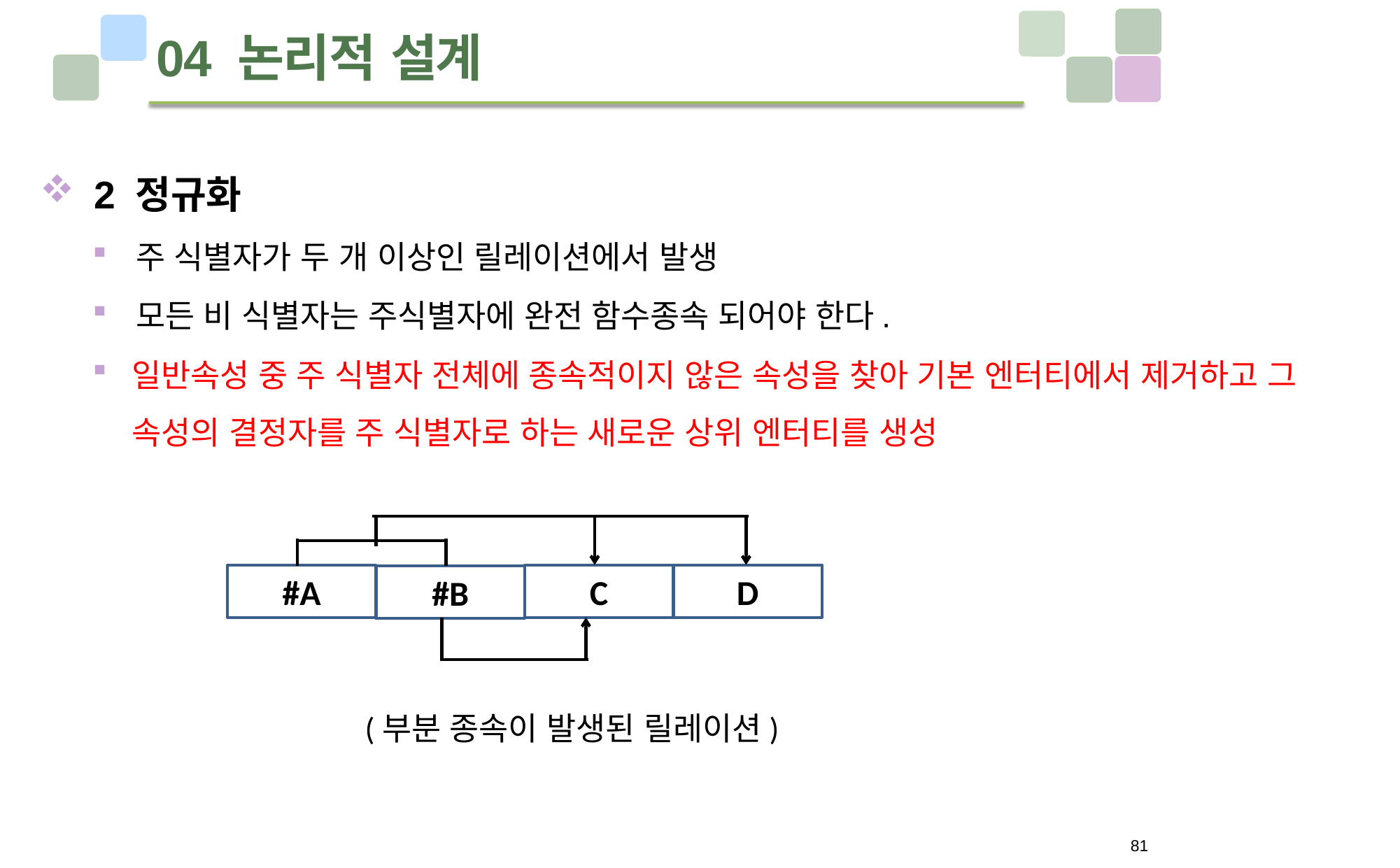

# 04 논리적 설계
 2 정규화
주 식별자가 두 개 이상인 릴레이션에서 발생
모든 비 식별자는 주식별자에 완전 함수종속 되어야 한다.
일반속성 중 주 식별자 전체에 종속적이지 않은 속성을 찾아 기본 엔터티에서 제거하고 그 속성의 결정자를 주 식별자로 하는 새로운 상위 엔터티를 생성

                                      (부분 종속이 발생된 릴레이션)
#A
C
D
#B
81